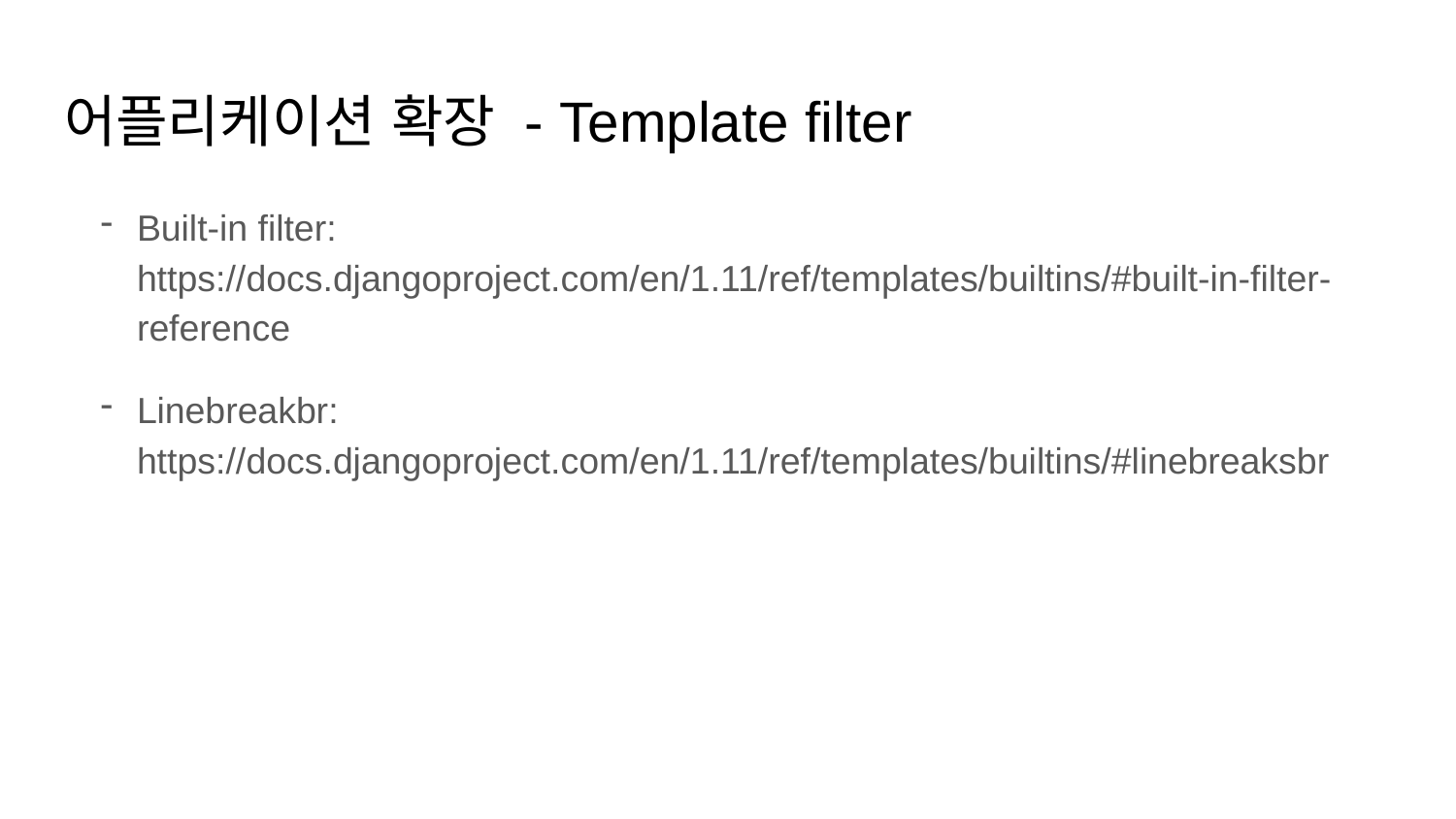

# 어플리케이션 확장 - Template filter
Built-in filter: https://docs.djangoproject.com/en/1.11/ref/templates/builtins/#built-in-filter-reference
Linebreakbr: https://docs.djangoproject.com/en/1.11/ref/templates/builtins/#linebreaksbr